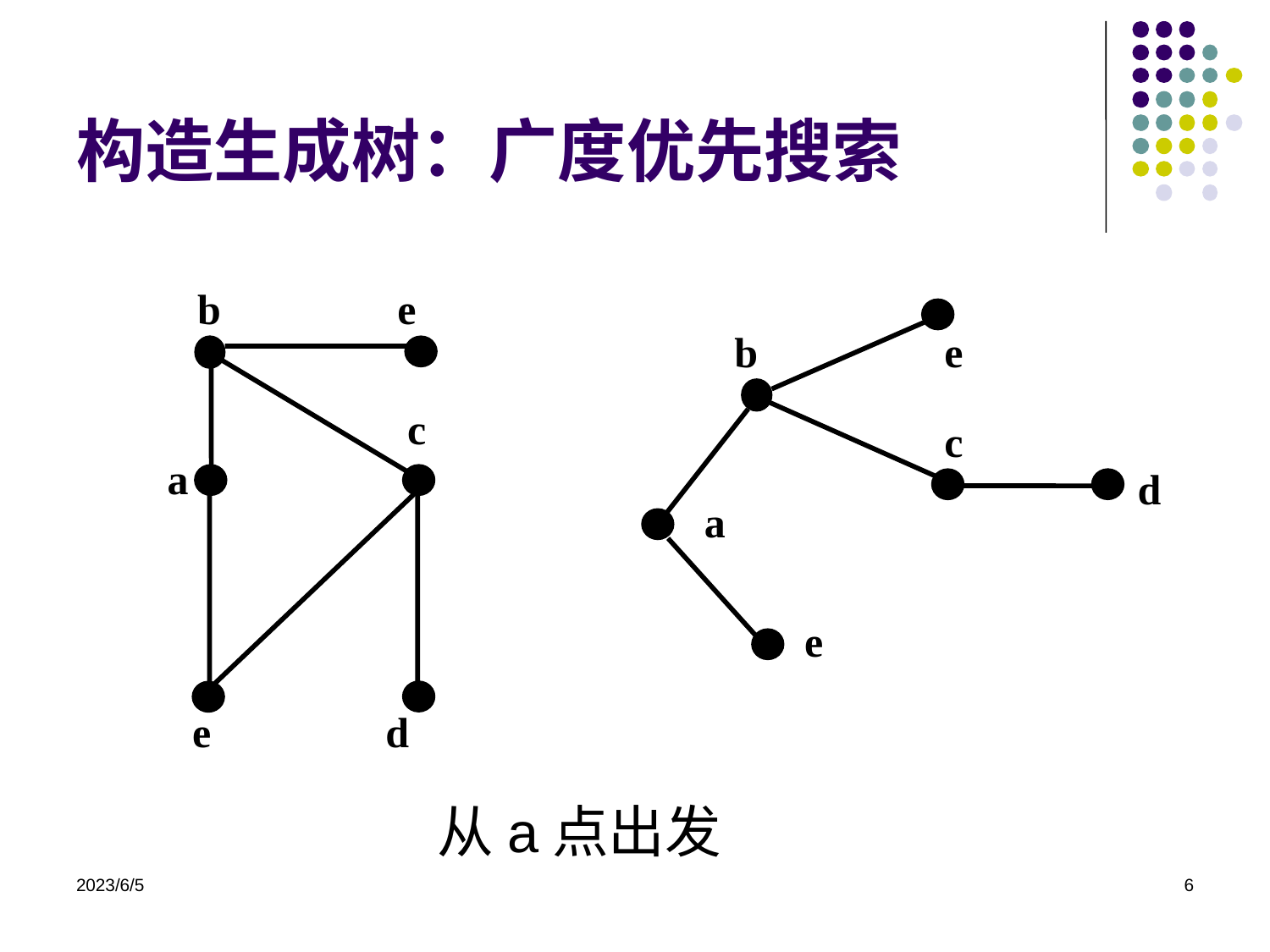

# 构造生成树：广度优先搜索
b
e

c
a

e
d

e

c

b

d

a

e

从a点出发
2023/6/5
6